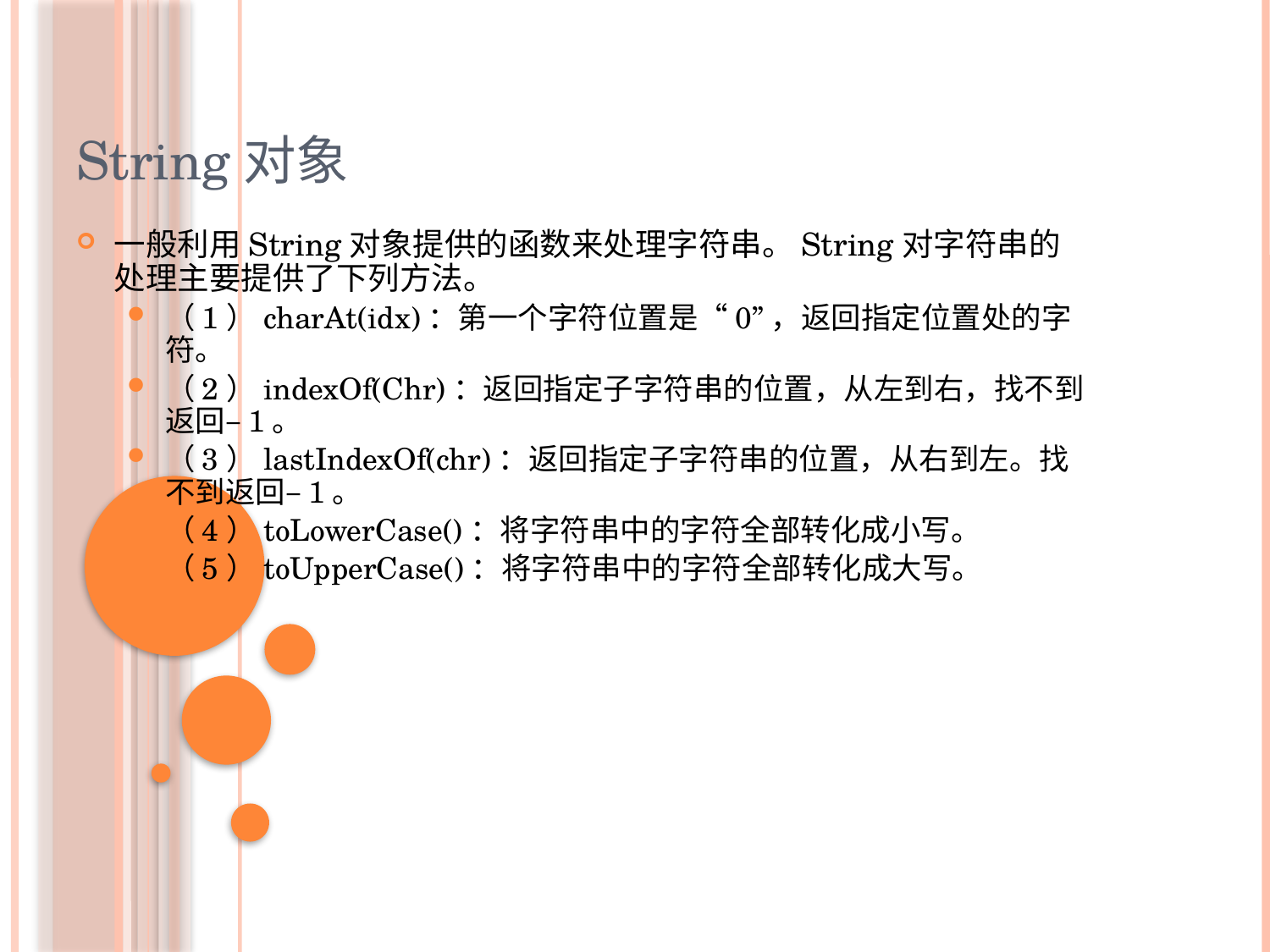

String对象
一般利用String对象提供的函数来处理字符串。String对字符串的处理主要提供了下列方法。
（1）charAt(idx)：第一个字符位置是“0”，返回指定位置处的字符。
（2）indexOf(Chr)：返回指定子字符串的位置，从左到右，找不到返回–1。
（3）lastIndexOf(chr)：返回指定子字符串的位置，从右到左。找不到返回–1。
（4）toLowerCase()：将字符串中的字符全部转化成小写。
（5）toUpperCase()：将字符串中的字符全部转化成大写。